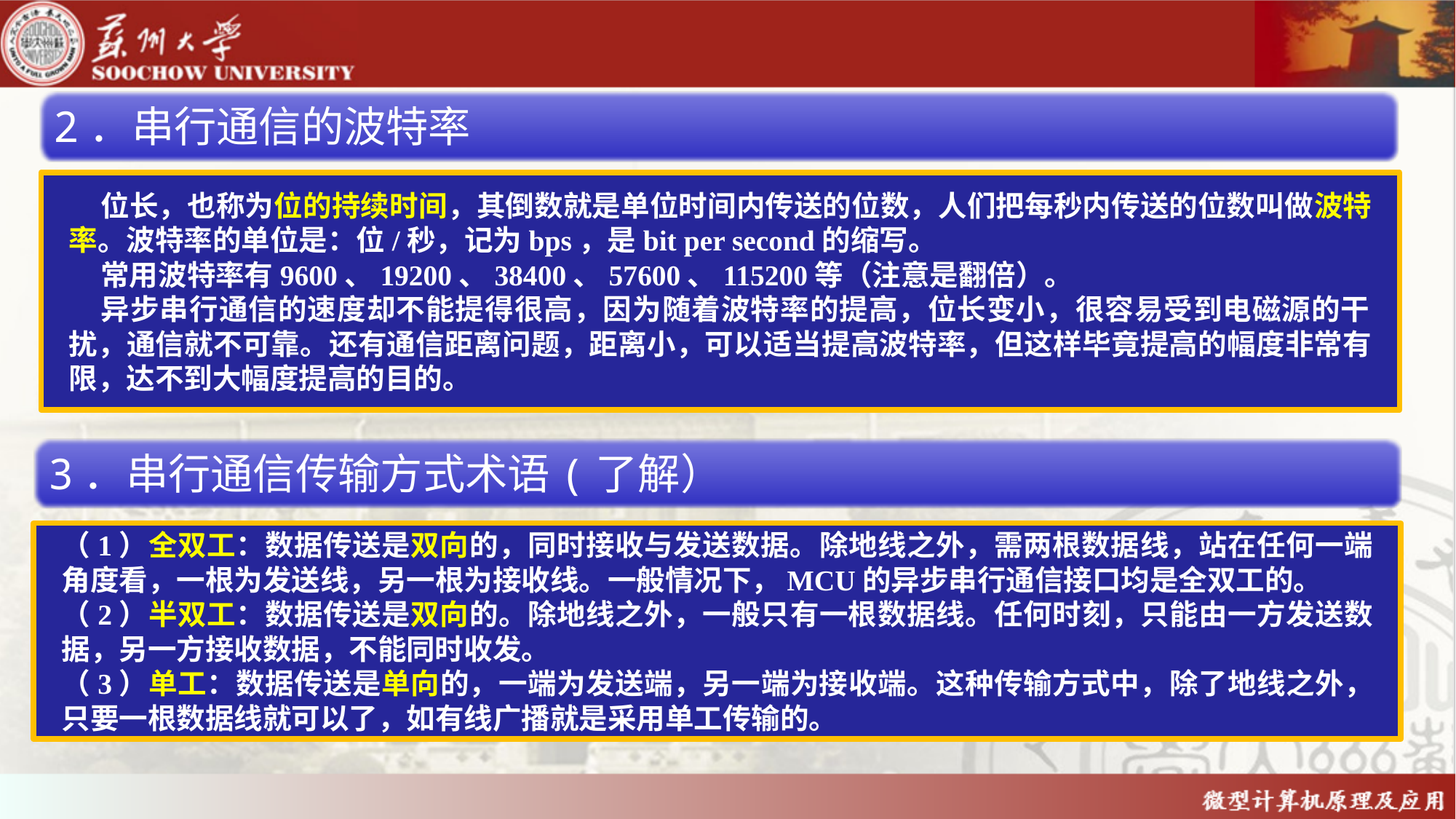

2．串行通信的波特率
位长，也称为位的持续时间，其倒数就是单位时间内传送的位数，人们把每秒内传送的位数叫做波特率。波特率的单位是：位/秒，记为bps，是bit per second的缩写。
常用波特率有9600、19200、38400、57600、115200等（注意是翻倍）。
异步串行通信的速度却不能提得很高，因为随着波特率的提高，位长变小，很容易受到电磁源的干扰，通信就不可靠。还有通信距离问题，距离小，可以适当提高波特率，但这样毕竟提高的幅度非常有限，达不到大幅度提高的目的。
3．串行通信传输方式术语(了解）
（1）全双工：数据传送是双向的，同时接收与发送数据。除地线之外，需两根数据线，站在任何一端角度看，一根为发送线，另一根为接收线。一般情况下，MCU的异步串行通信接口均是全双工的。
（2）半双工：数据传送是双向的。除地线之外，一般只有一根数据线。任何时刻，只能由一方发送数据，另一方接收数据，不能同时收发。
（3）单工：数据传送是单向的，一端为发送端，另一端为接收端。这种传输方式中，除了地线之外，只要一根数据线就可以了，如有线广播就是采用单工传输的。